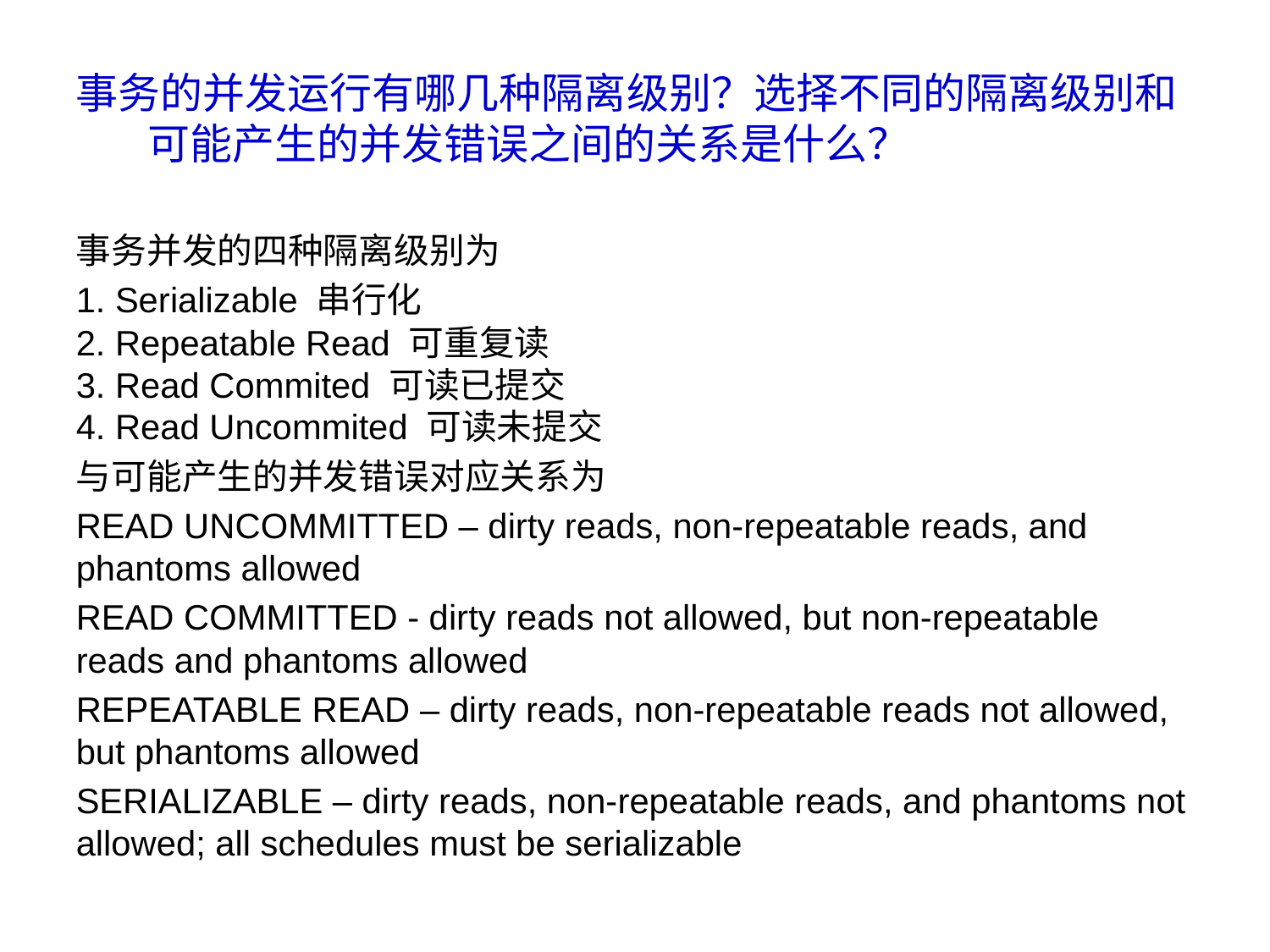

# 事务的并发运行有哪几种隔离级别？选择不同的隔离级别和可能产生的并发错误之间的关系是什么？
事务并发的四种隔离级别为
1. Serializable 串行化
2. Repeatable Read 可重复读
3. Read Commited 可读已提交
4. Read Uncommited 可读未提交
与可能产生的并发错误对应关系为
READ UNCOMMITTED – dirty reads, non-repeatable reads, and phantoms allowed
READ COMMITTED - dirty reads not allowed, but non-repeatable reads and phantoms allowed
REPEATABLE READ – dirty reads, non-repeatable reads not allowed, but phantoms allowed
SERIALIZABLE – dirty reads, non-repeatable reads, and phantoms not allowed; all schedules must be serializable